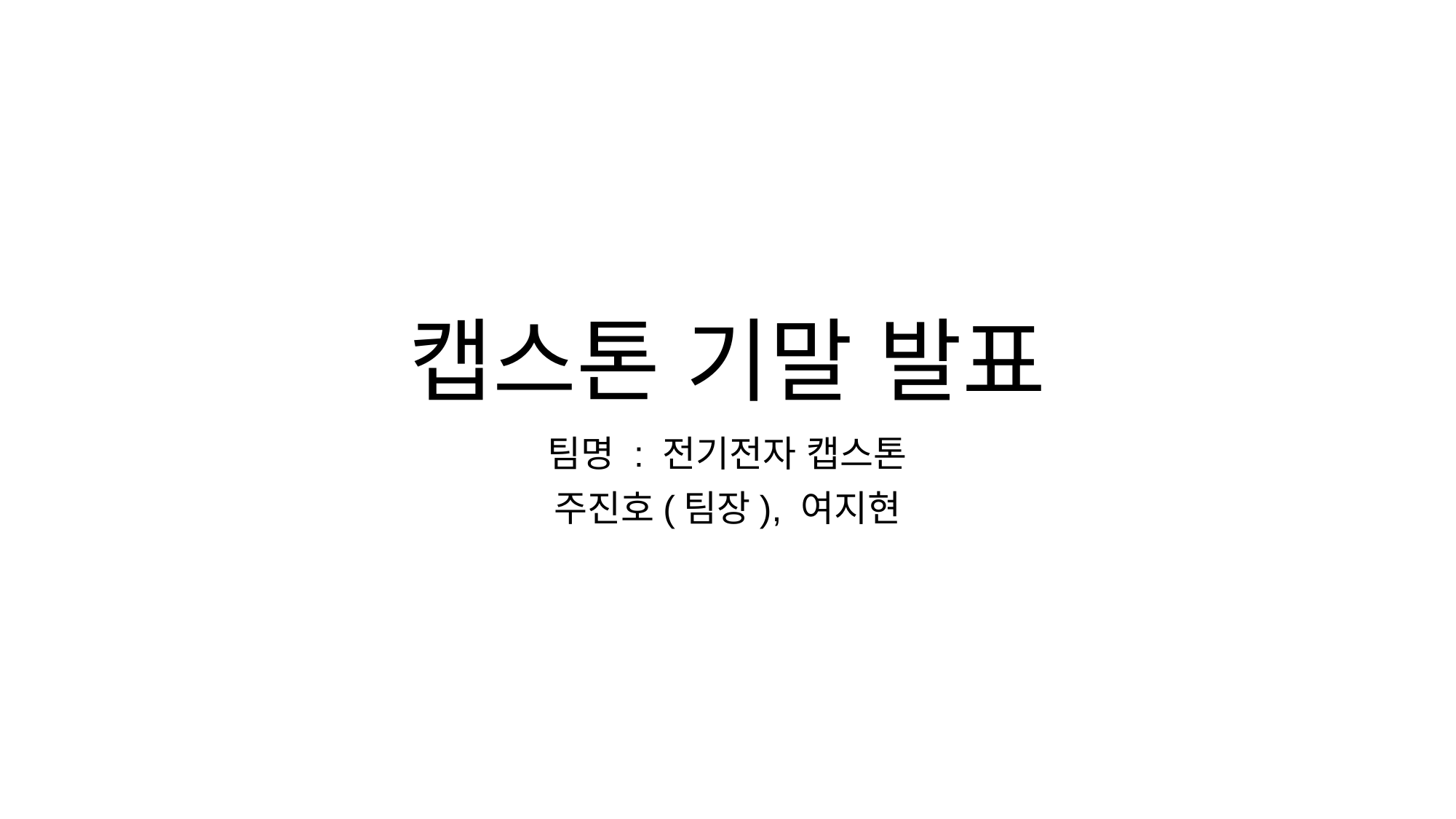

# 캡스톤 기말 발표
팀명 : 전기전자 캡스톤
주진호(팀장), 여지현